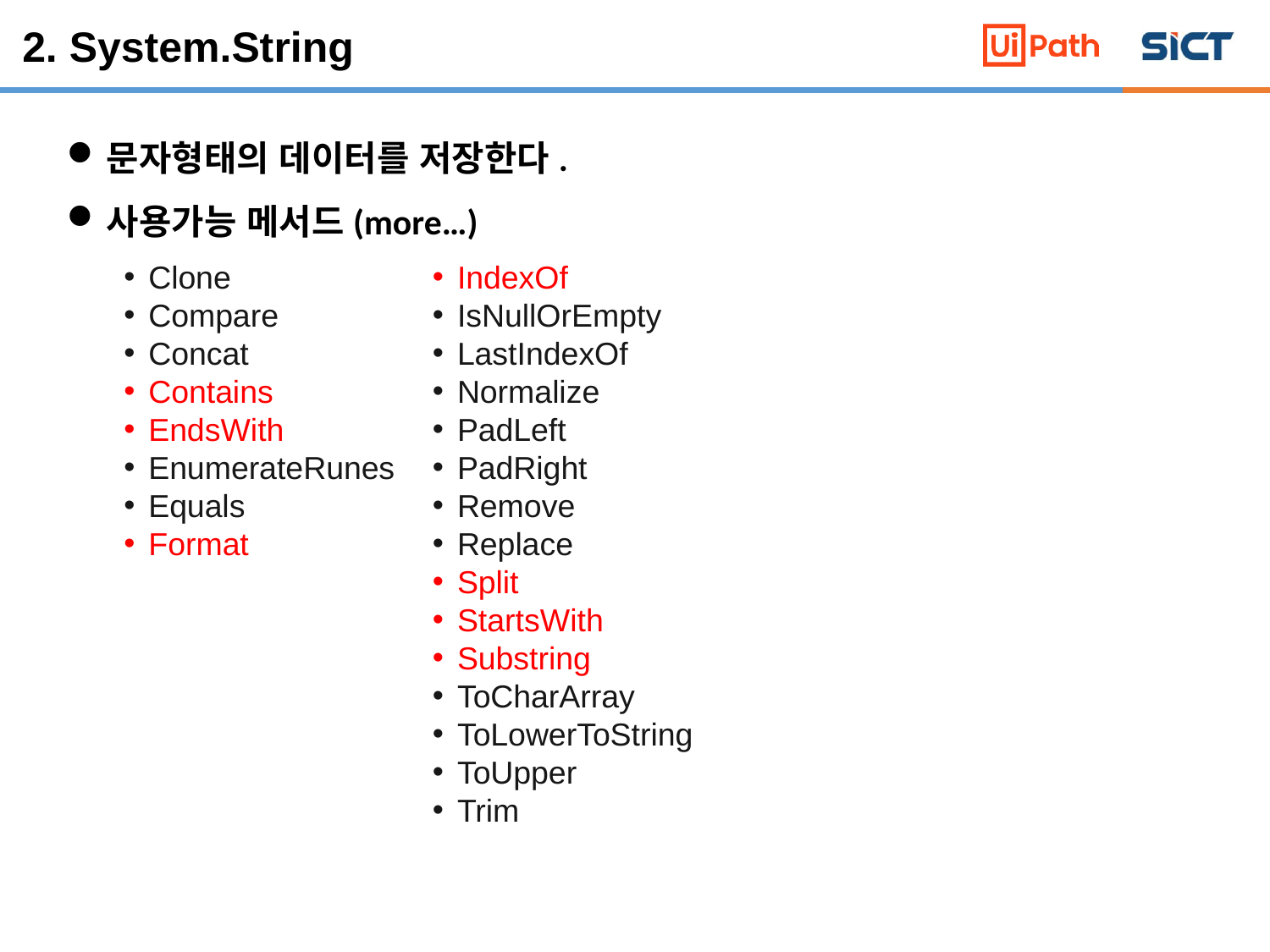

2. System.String
문자형태의 데이터를 저장한다.
사용가능 메서드(more…)

Clone
Compare
Concat
Contains
EndsWith
EnumerateRunes
Equals
Format
IndexOf
IsNullOrEmpty
LastIndexOf
Normalize
PadLeft
PadRight
Remove
Replace
Split
StartsWith
Substring
ToCharArray
ToLowerToString
ToUpper
Trim